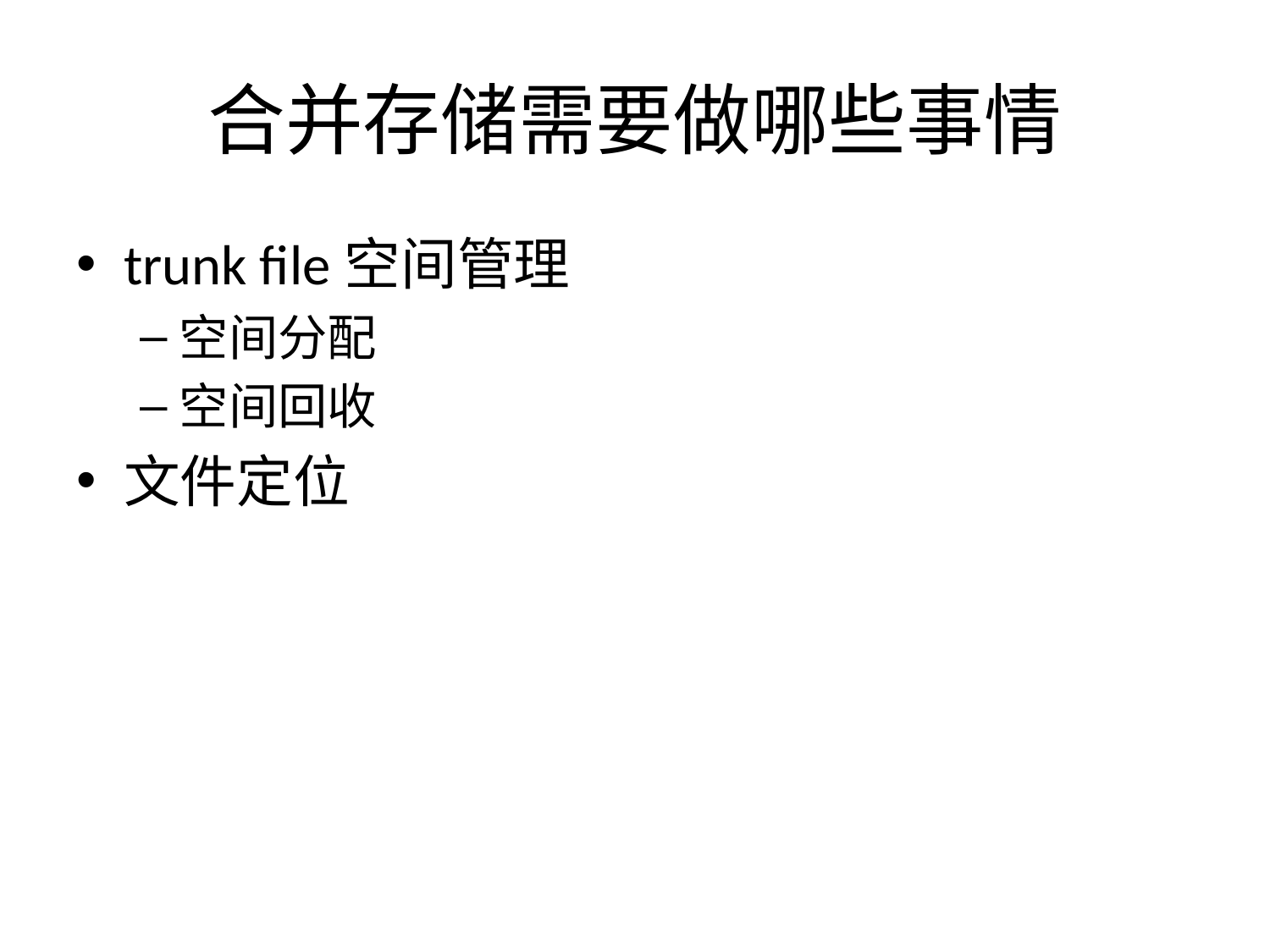

# 合并存储需要做哪些事情
trunk file空间管理
空间分配
空间回收
文件定位